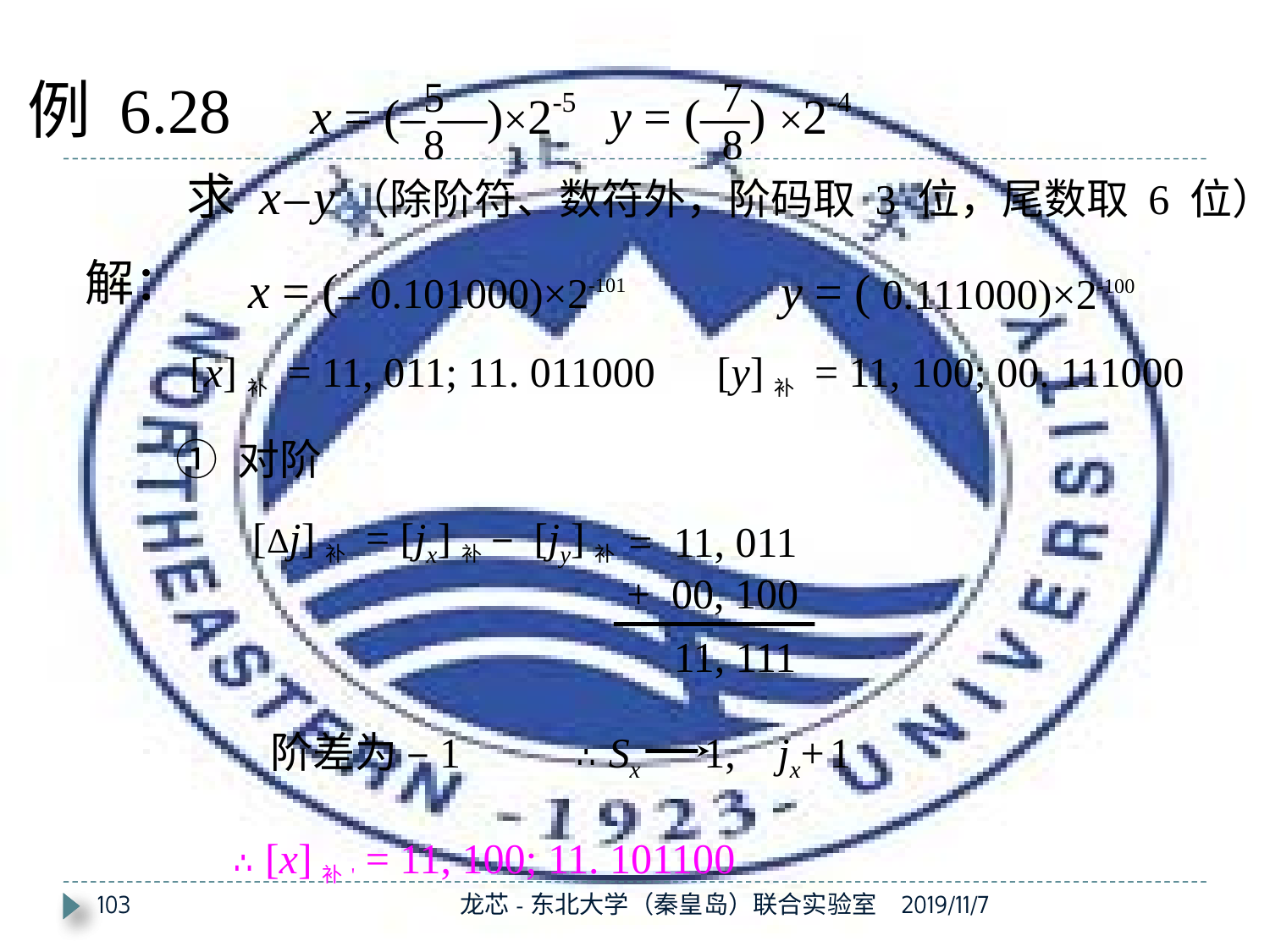

5
7
x = (– —)×2-5    y = (—) ×2-4
8
8
求 x – y（除阶符、数符外，阶码取 3 位，尾数取 6 位）
例 6.28
解：
x = (– 0.101000)×2-101
y = ( 0.111000)×2-100
[x]补 = 11, 011; 11. 011000
[y]补 = 11, 100; 00. 111000
① 对阶
[Δj]补 = [jx]补 – [jy]补
=  11, 011
+
 00, 100

 11, 111
阶差为 –1
∴ Sx      1,    jx+ 1

∴ [x]补' = 11, 100; 11. 101100
103
龙芯-东北大学（秦皇岛）联合实验室
2019/11/7